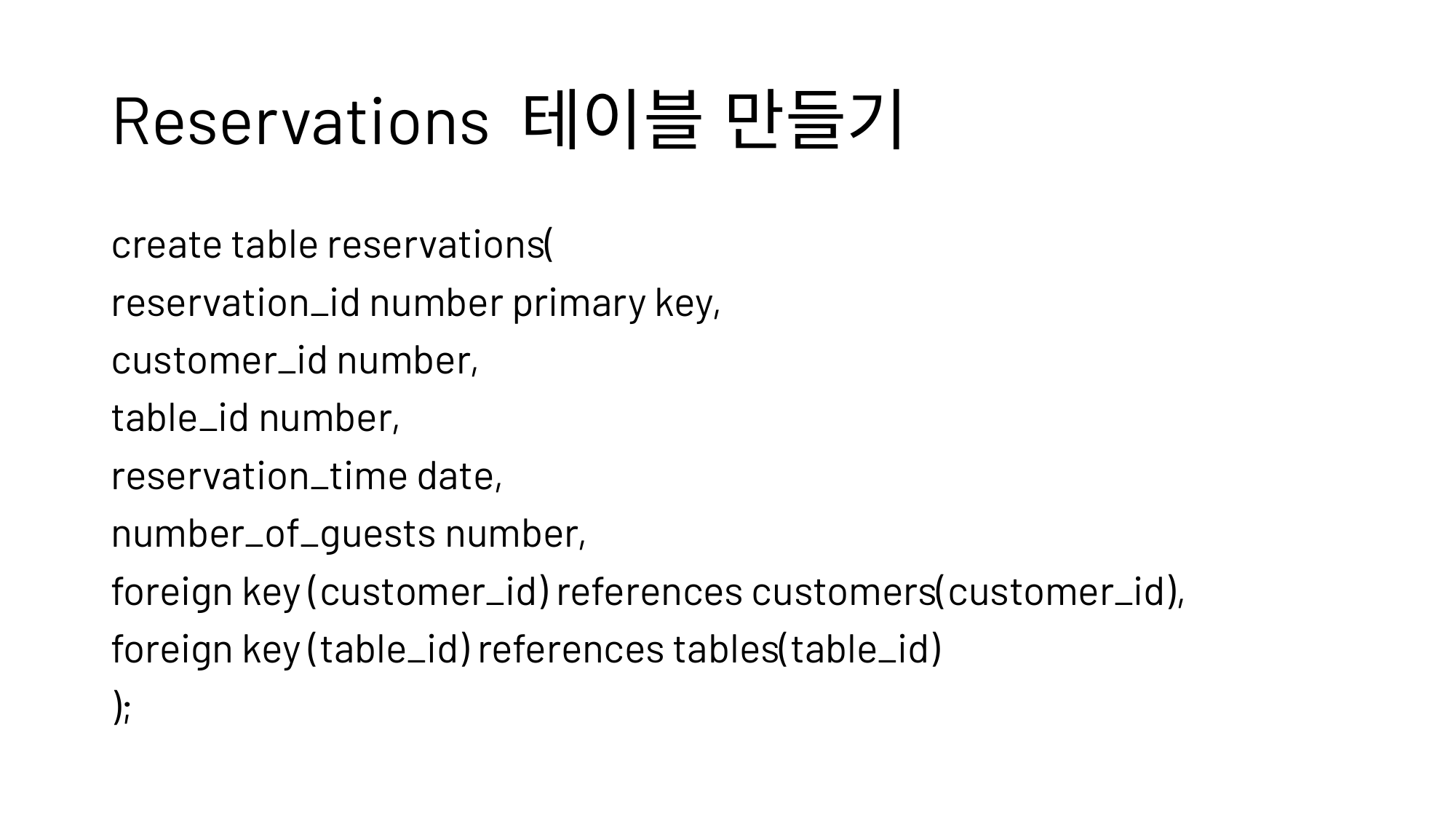

# Reservations 테이블 만들기
create table reservations(
reservation_id number primary key,
customer_id number,
table_id number,
reservation_time date,
number_of_guests number,
foreign key (customer_id) references customers(customer_id),
foreign key (table_id) references tables(table_id)
);